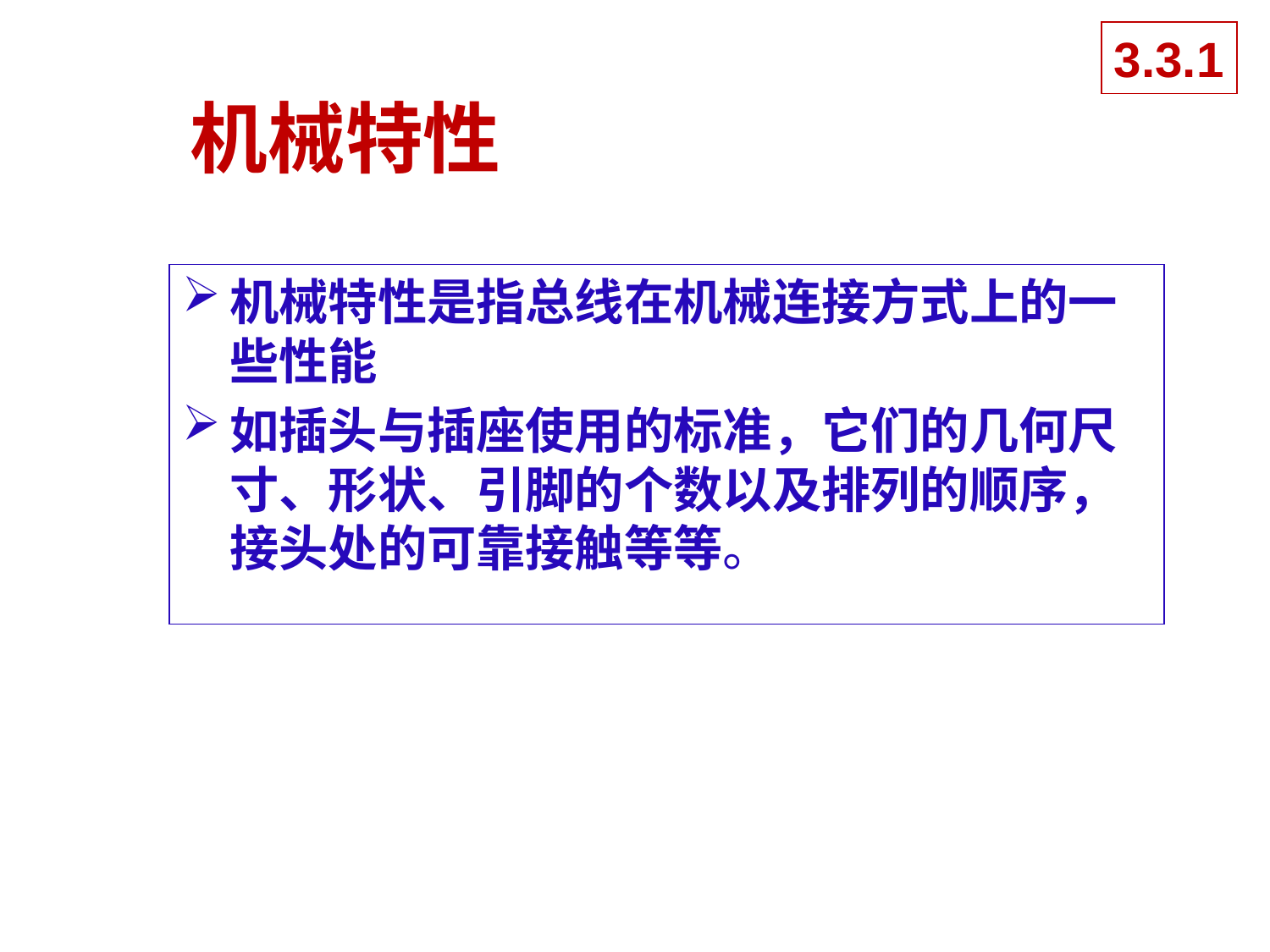

3.3.1
# 机械特性
机械特性是指总线在机械连接方式上的一些性能
如插头与插座使用的标准，它们的几何尺寸、形状、引脚的个数以及排列的顺序，接头处的可靠接触等等。